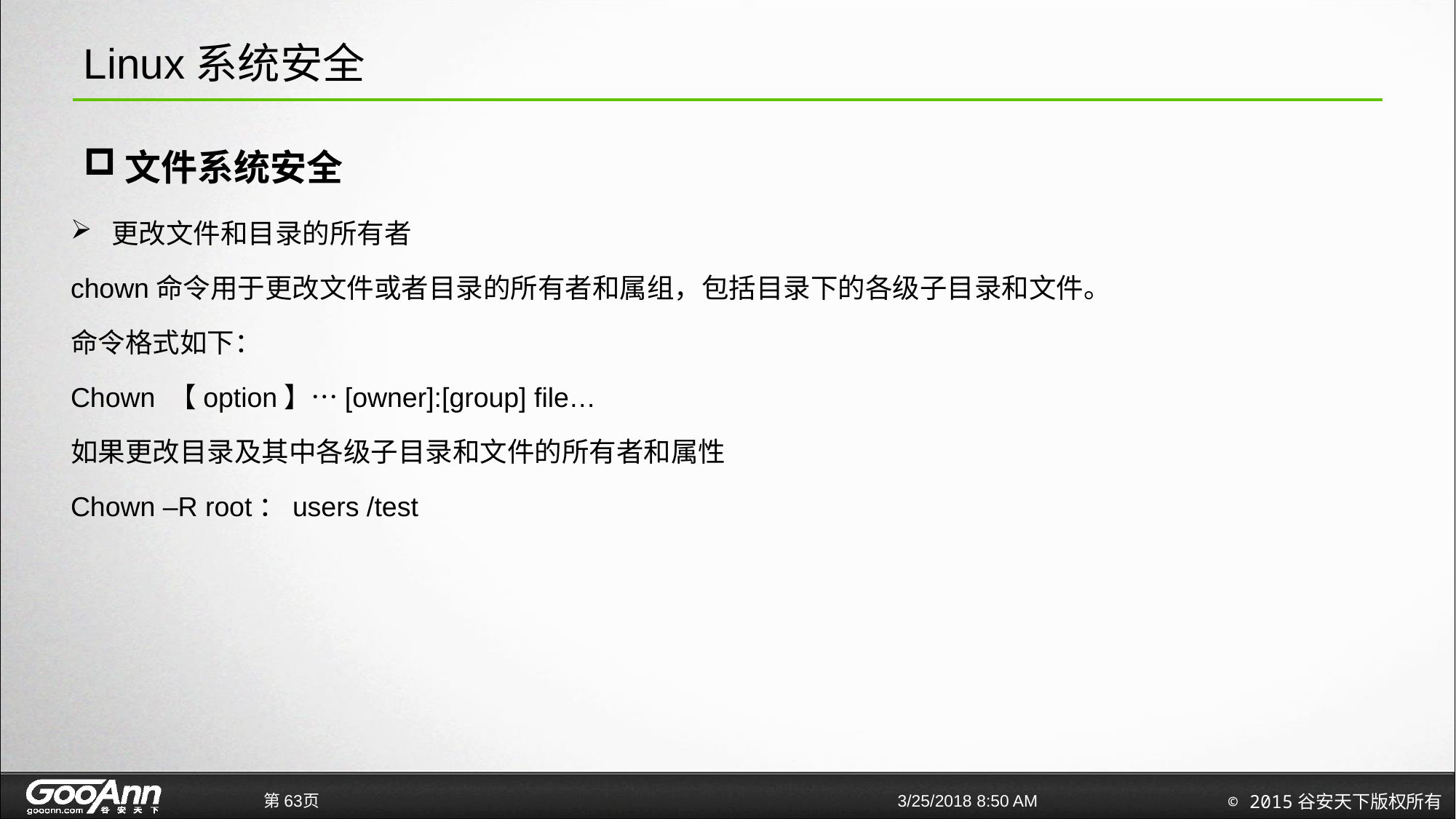

# Linux系统安全
文件系统安全
更改文件和目录的所有者
chown命令用于更改文件或者目录的所有者和属组，包括目录下的各级子目录和文件。
命令格式如下：
Chown 【option】…[owner]:[group] file…
如果更改目录及其中各级子目录和文件的所有者和属性
Chown –R root：users /test